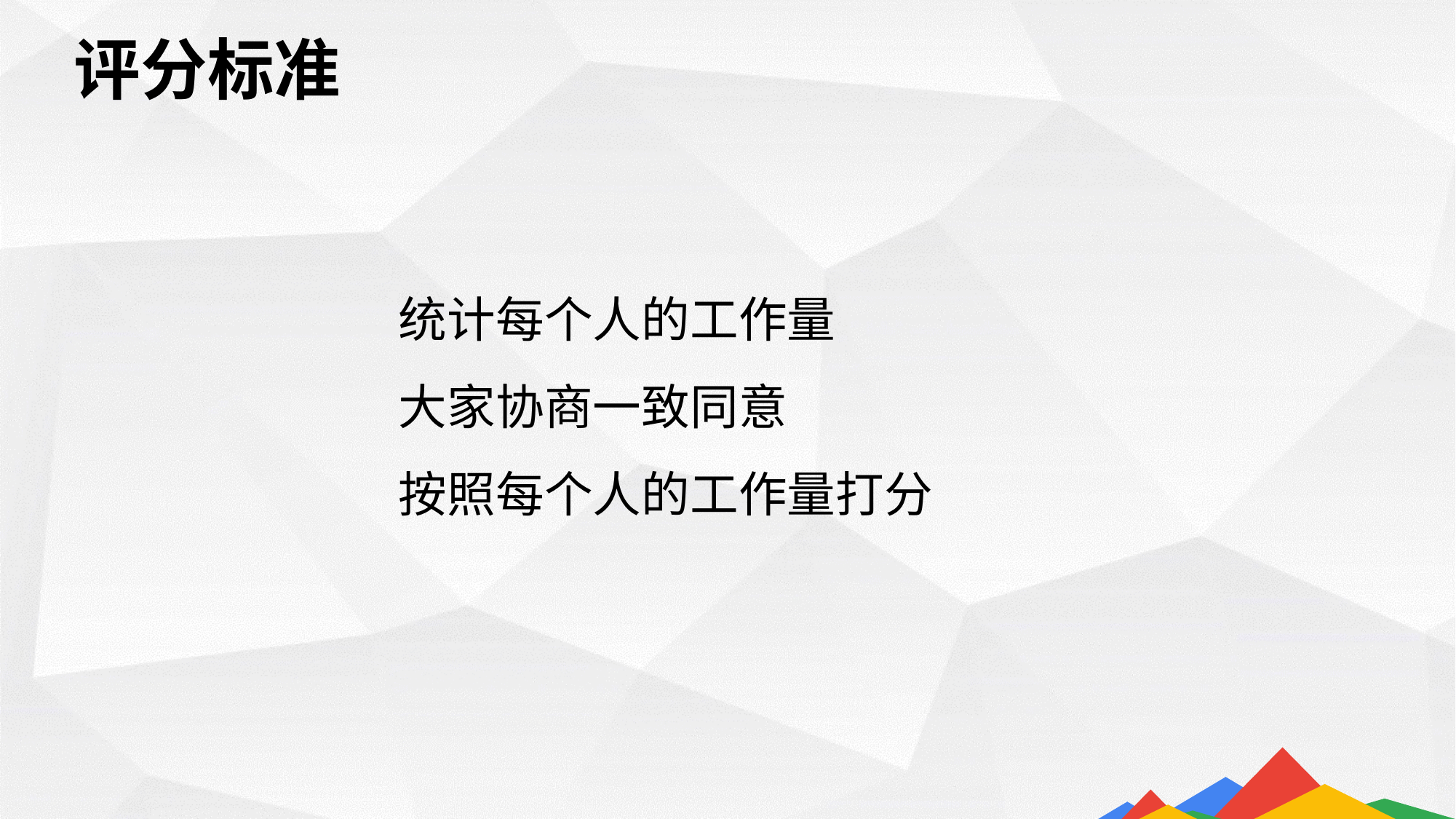

# 评分标准
统计每个人的工作量
大家协商一致同意
按照每个人的工作量打分